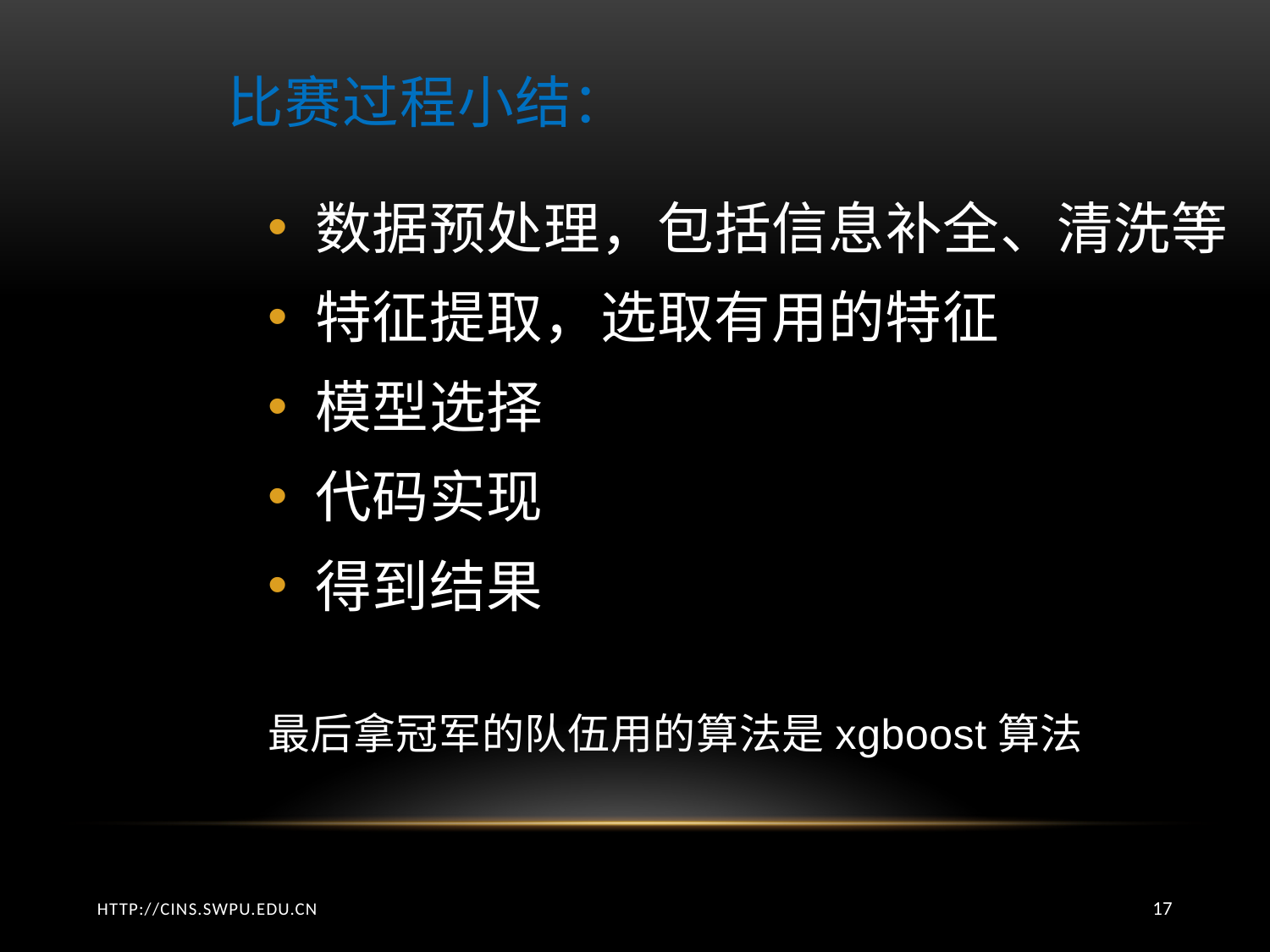

# 比赛过程小结：
数据预处理，包括信息补全、清洗等
特征提取，选取有用的特征
模型选择
代码实现
得到结果

最后拿冠军的队伍用的算法是xgboost算法

http://cins.swpu.edu.cn
17